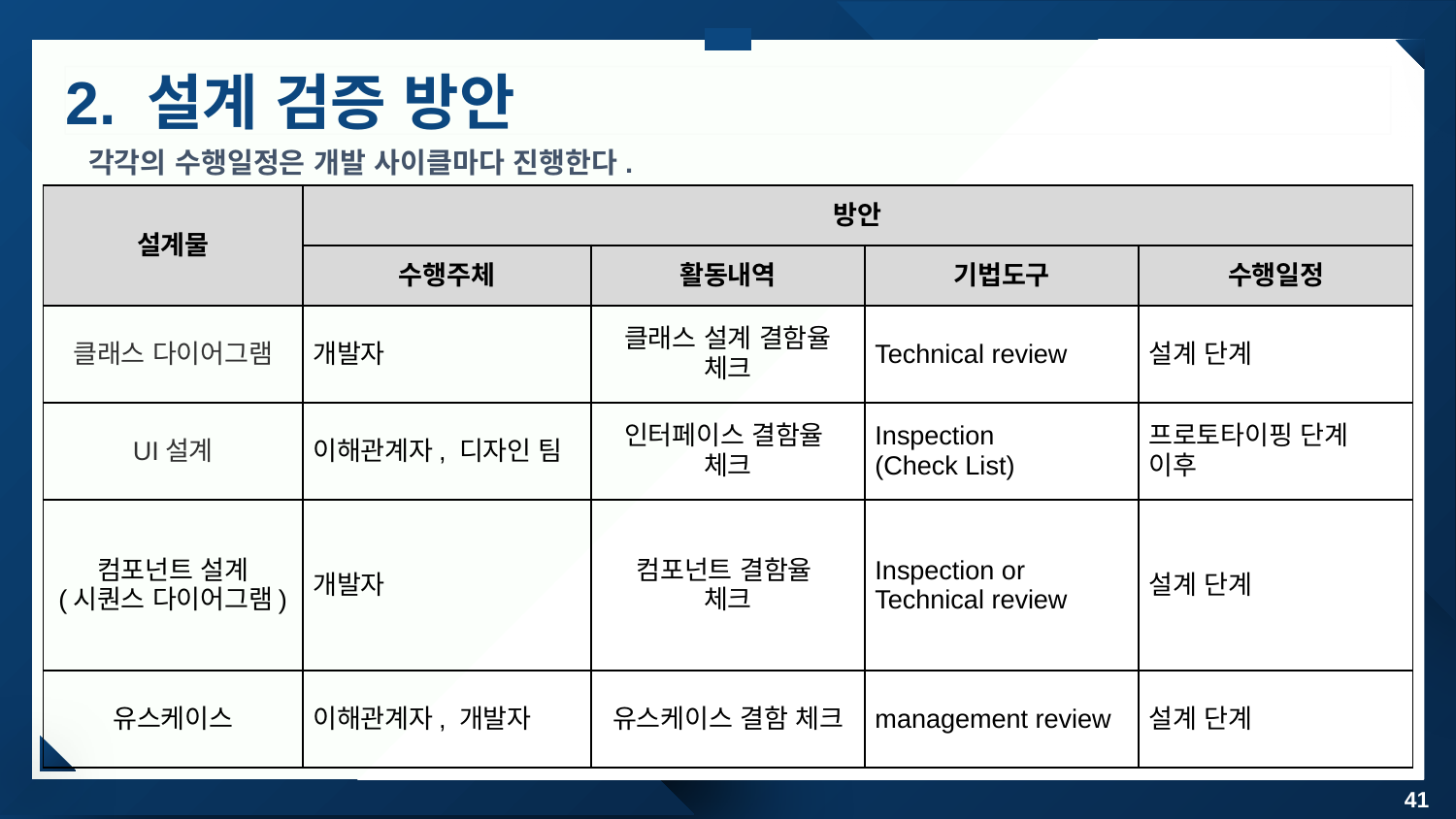

# 2. 설계 검증 방안
   각각의 수행일정은 개발 사이클마다 진행한다.
| 설계물 | 방안 |  |  |  |
| --- | --- | --- | --- | --- |
|  | 수행주체 | 활동내역 | 기법도구 | 수행일정 |
| 클래스 다이어그램 | 개발자 | 클래스 설계 결함율 체크 | Technical review | 설계 단계 |
| UI설계 | 이해관계자, 디자인 팀 | 인터페이스 결함율 체크 | Inspection (Check List) | 프로토타이핑 단계 이후 |
| 컴포넌트 설계 (시퀀스 다이어그램) | 개발자 | 컴포넌트 결함율 체크 | Inspection or Technical review | 설계 단계 |
| 유스케이스 | 이해관계자, 개발자 | 유스케이스 결함 체크 | management review | 설계 단계 |
41